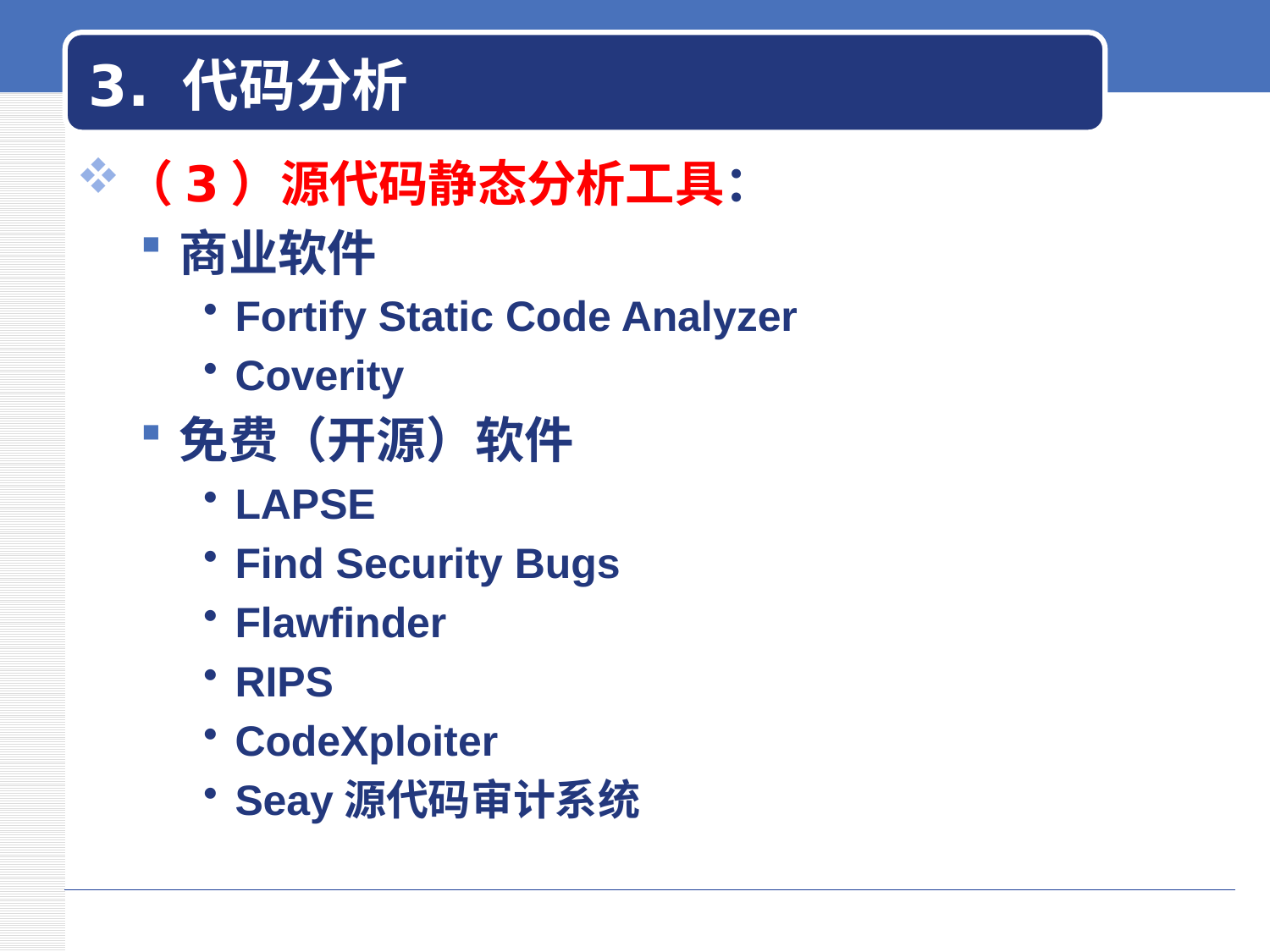

# 3. 代码分析
（3）源代码静态分析工具：
商业软件
Fortify Static Code Analyzer
Coverity
免费（开源）软件
LAPSE
Find Security Bugs
Flawfinder
RIPS
CodeXploiter
Seay源代码审计系统